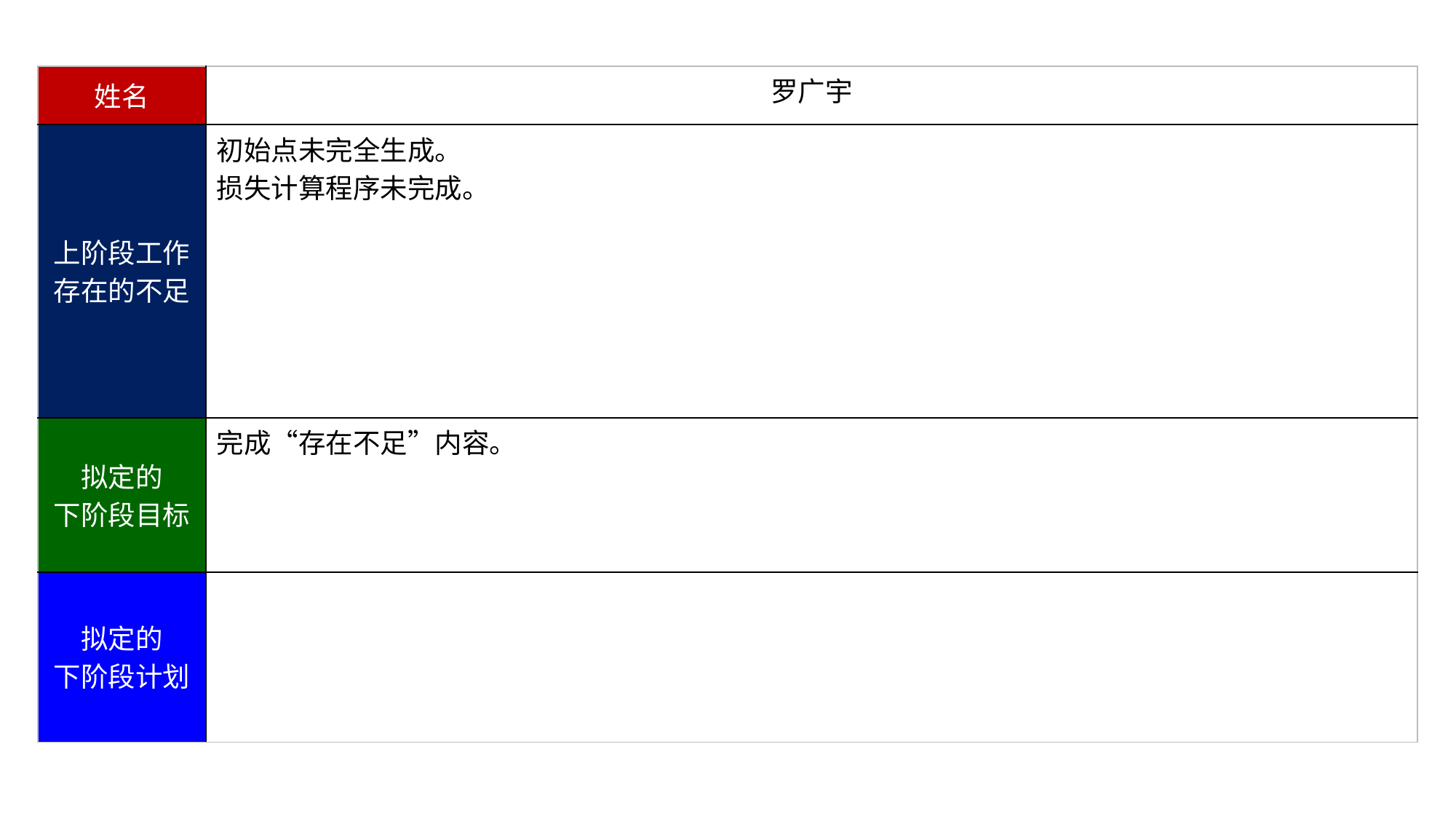

| 姓名 | 罗广宇 |
| --- | --- |
| 上阶段工作 存在的不足 | 初始点未完全生成。 损失计算程序未完成。 |
| 拟定的 下阶段目标 | 完成“存在不足”内容。 |
| 拟定的 下阶段计划 |  |